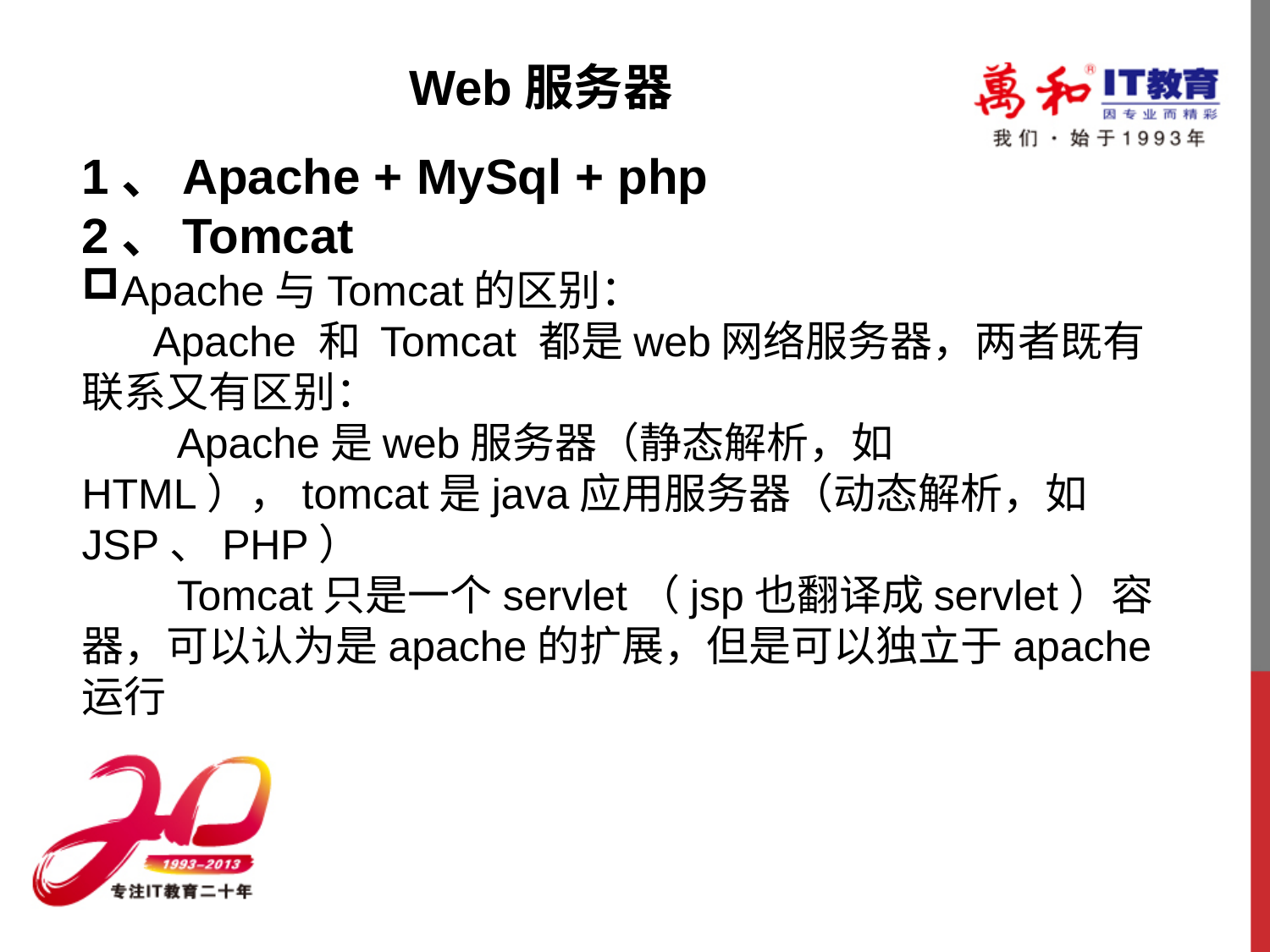

Web服务器
1、Apache + MySql + php
2、Tomcat
Apache与Tomcat的区别：
　　Apache 和 Tomcat 都是web网络服务器，两者既有联系又有区别：
　　Apache是web服务器（静态解析，如HTML），tomcat是java应用服务器（动态解析，如JSP、PHP）
　　Tomcat只是一个servlet（jsp也翻译成servlet）容器，可以认为是apache的扩展，但是可以独立于apache运行